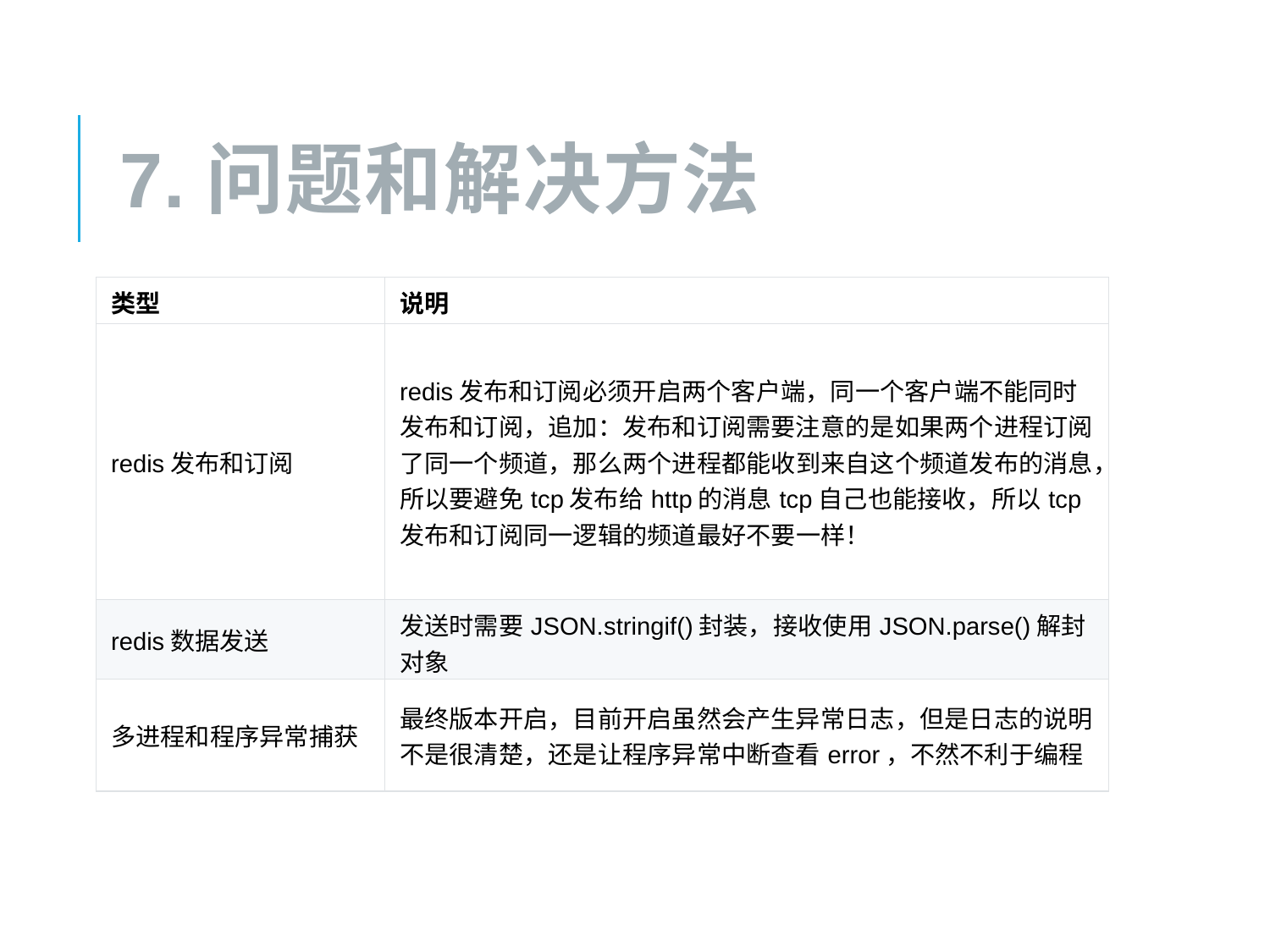

# 7.问题和解决方法

| 类型 | 说明 |
| --- | --- |
| redis发布和订阅 | redis发布和订阅必须开启两个客户端，同一个客户端不能同时发布和订阅，追加：发布和订阅需要注意的是如果两个进程订阅了同一个频道，那么两个进程都能收到来自这个频道发布的消息，所以要避免tcp发布给http的消息tcp自己也能接收，所以tcp发布和订阅同一逻辑的频道最好不要一样！ |
| redis数据发送 | 发送时需要JSON.stringif()封装，接收使用JSON.parse()解封对象 |
| 多进程和程序异常捕获 | 最终版本开启，目前开启虽然会产生异常日志，但是日志的说明不是很清楚，还是让程序异常中断查看error，不然不利于编程 |